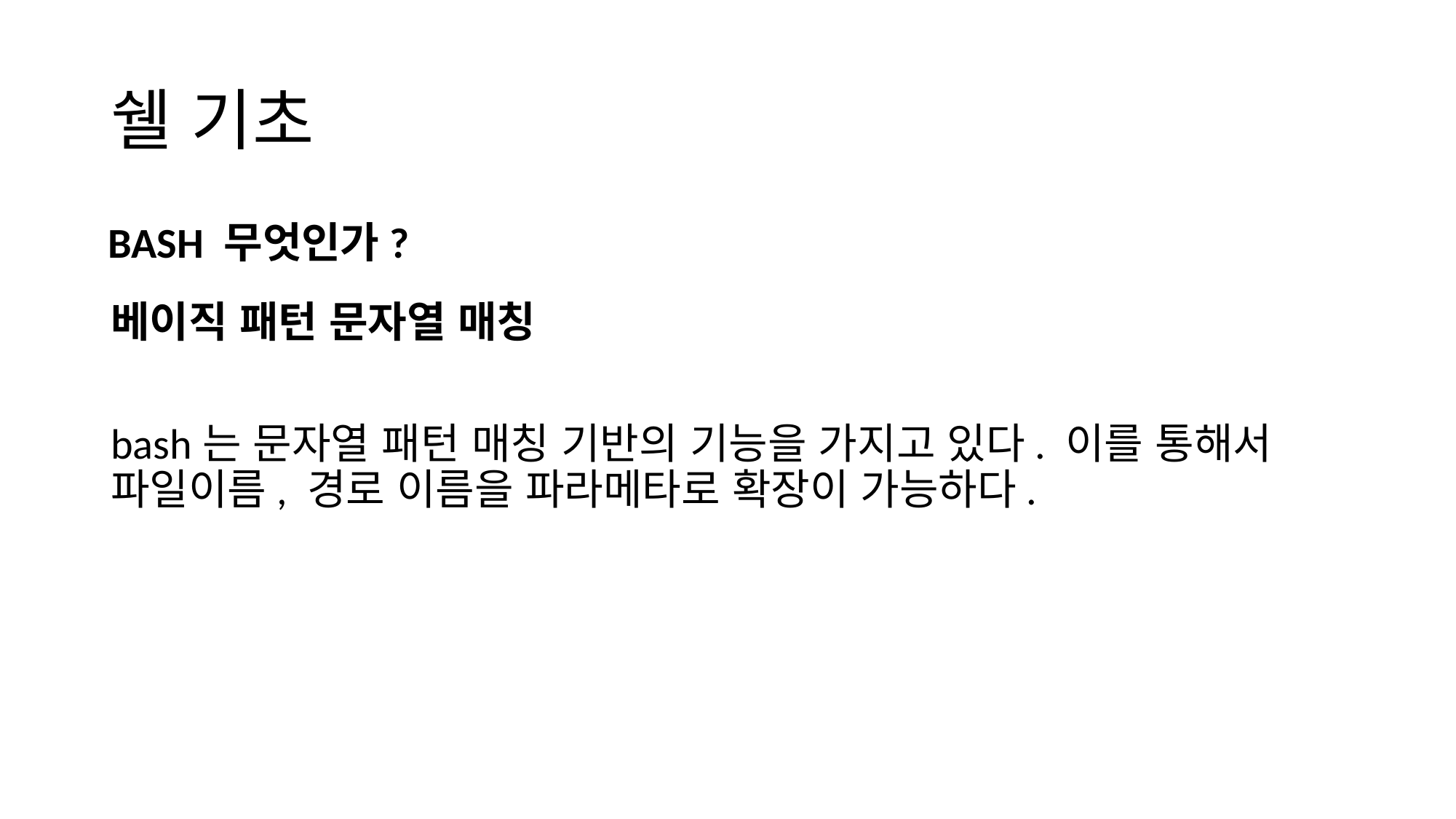

# 쉘 기초
BASH 무엇인가?
베이직 패턴 문자열 매칭

bash는 문자열 패턴 매칭 기반의 기능을 가지고 있다. 이를 통해서 파일이름, 경로 이름을 파라메타로 확장이 가능하다.